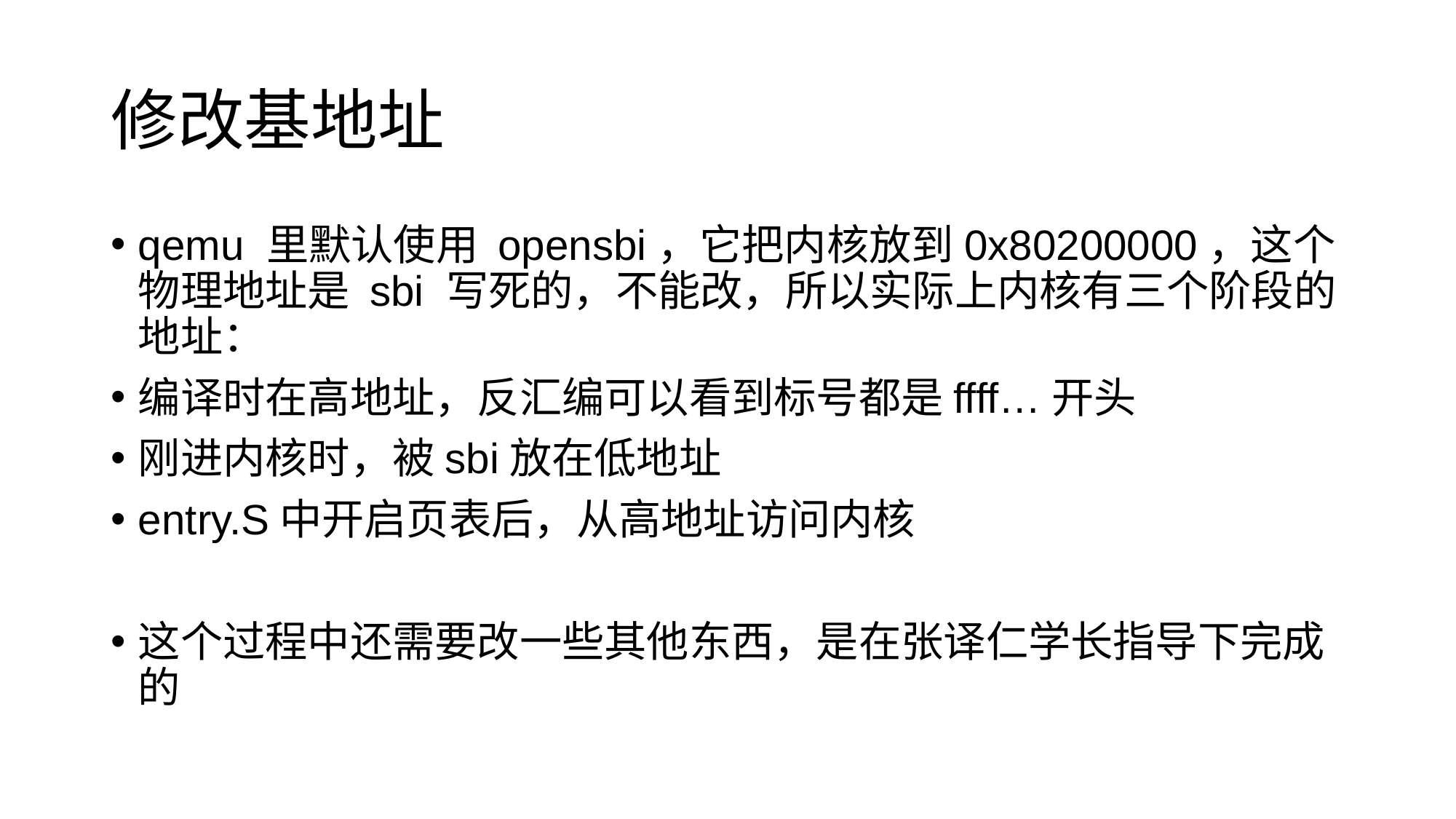

# 修改基地址
qemu 里默认使用 opensbi，它把内核放到0x80200000，这个物理地址是 sbi 写死的，不能改，所以实际上内核有三个阶段的地址：
编译时在高地址，反汇编可以看到标号都是ffff…开头
刚进内核时，被sbi放在低地址
entry.S中开启页表后，从高地址访问内核

这个过程中还需要改一些其他东西，是在张译仁学长指导下完成的